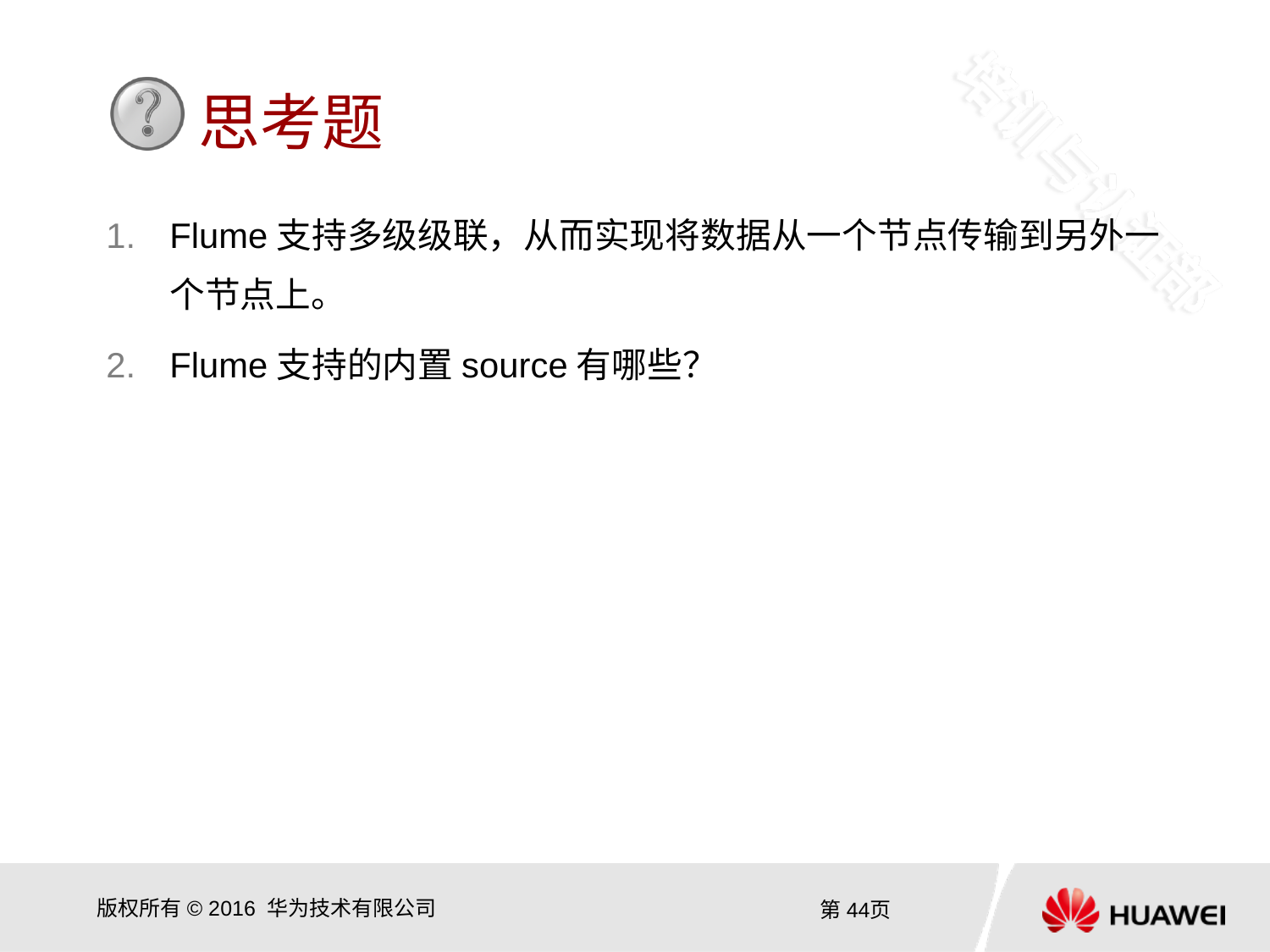

Flume支持多级级联，从而实现将数据从一个节点传输到另外一个节点上。
Flume支持的内置source有哪些？